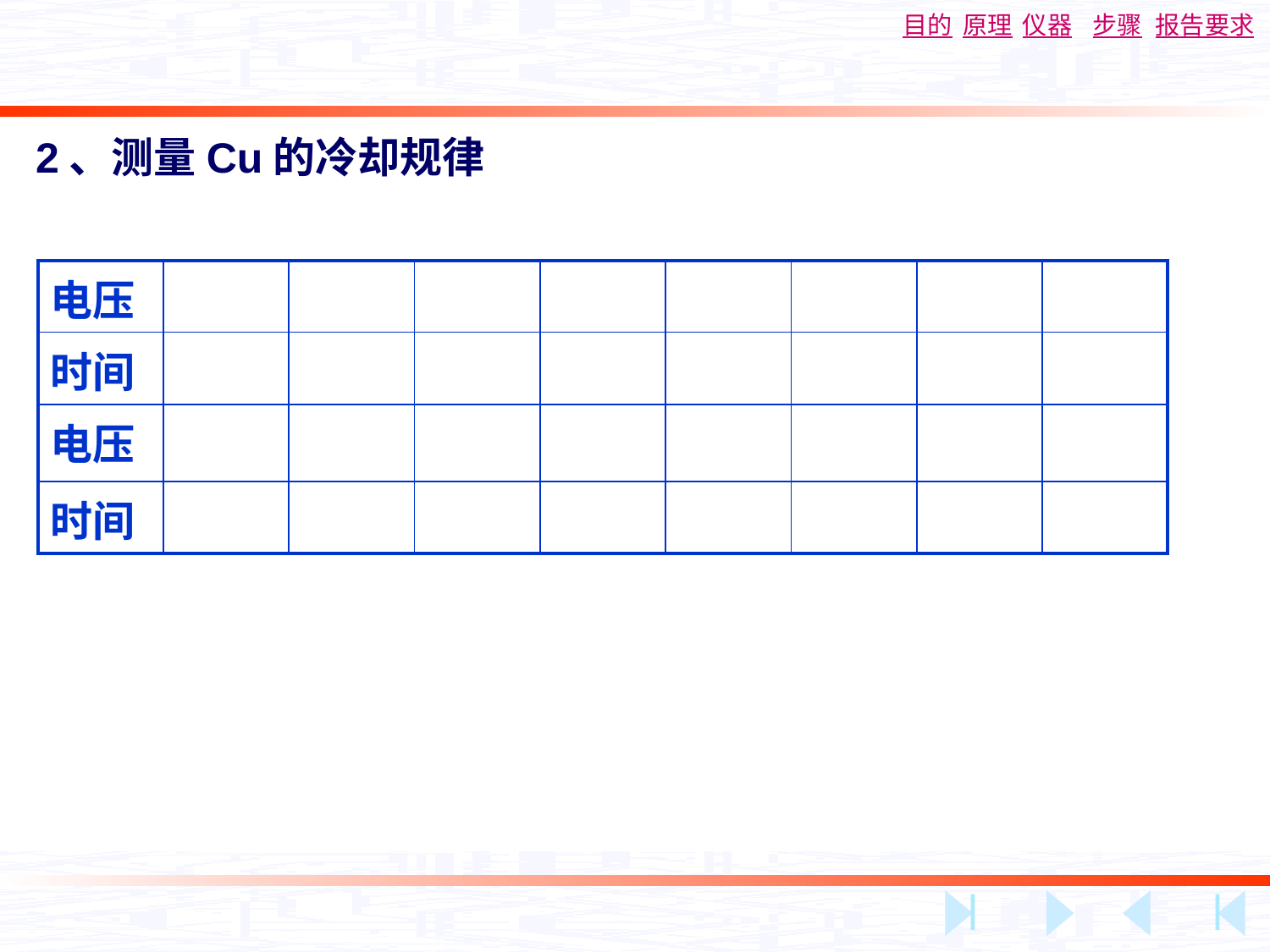

2、测量Cu的冷却规律
| 电压 |  |  |  |  |  |  |  |  |
| --- | --- | --- | --- | --- | --- | --- | --- | --- |
| 时间 |  |  |  |  |  |  |  |  |
| 电压 |  |  |  |  |  |  |  |  |
| 时间 |  |  |  |  |  |  |  |  |